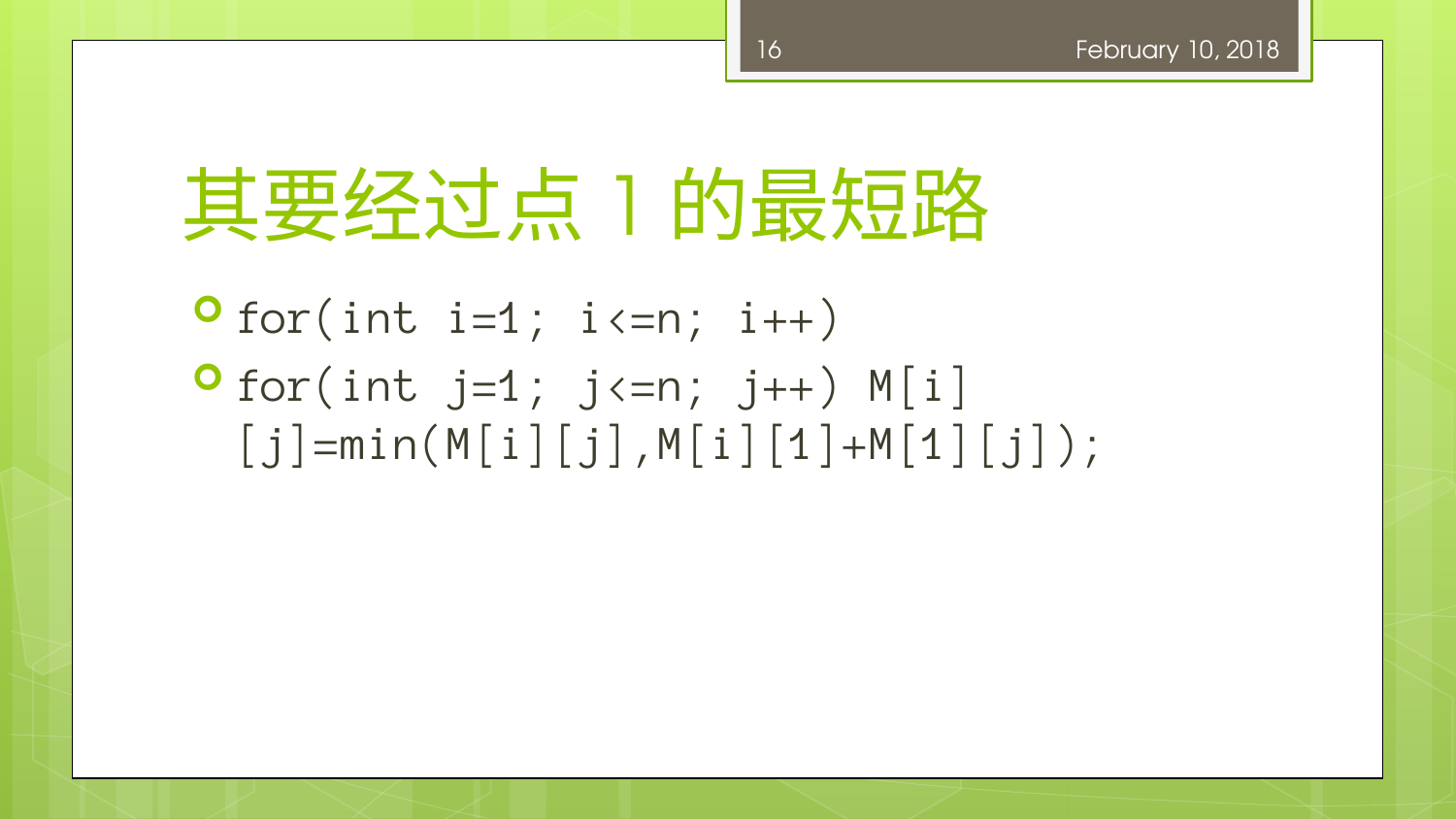

16
February 10, 2018
# 其要经过点1的最短路
for(int i=1; i<=n; i++)
for(int j=1; j<=n; j++) M[i][j]=min(M[i][j],M[i][1]+M[1][j]);